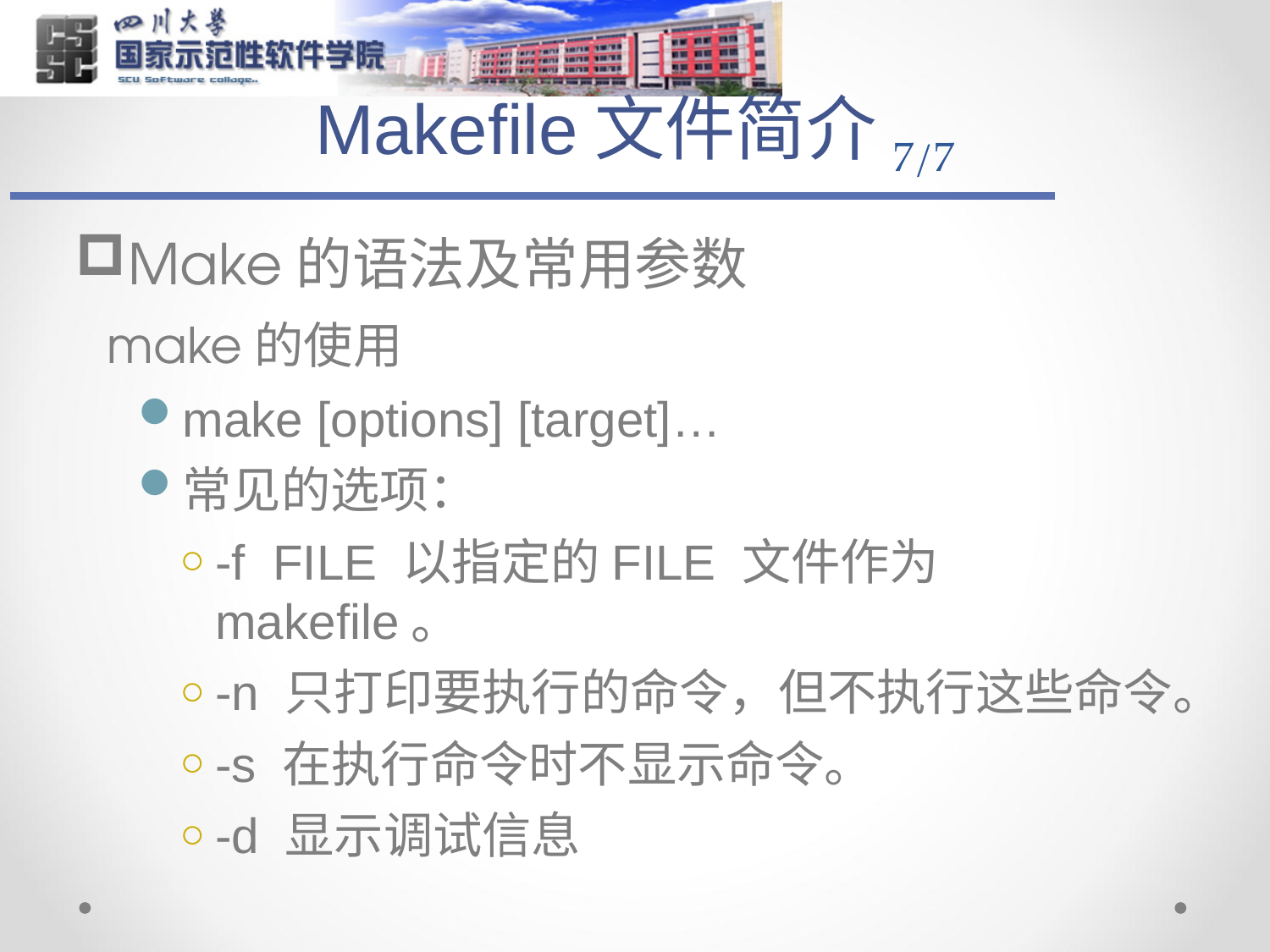

# Makefile文件简介7/7
Make的语法及常用参数
  make的使用
make [options] [target]…
常见的选项：
-f  FILE 以指定的FILE 文件作为makefile。
-n 只打印要执行的命令，但不执行这些命令。
-s 在执行命令时不显示命令。
-d 显示调试信息